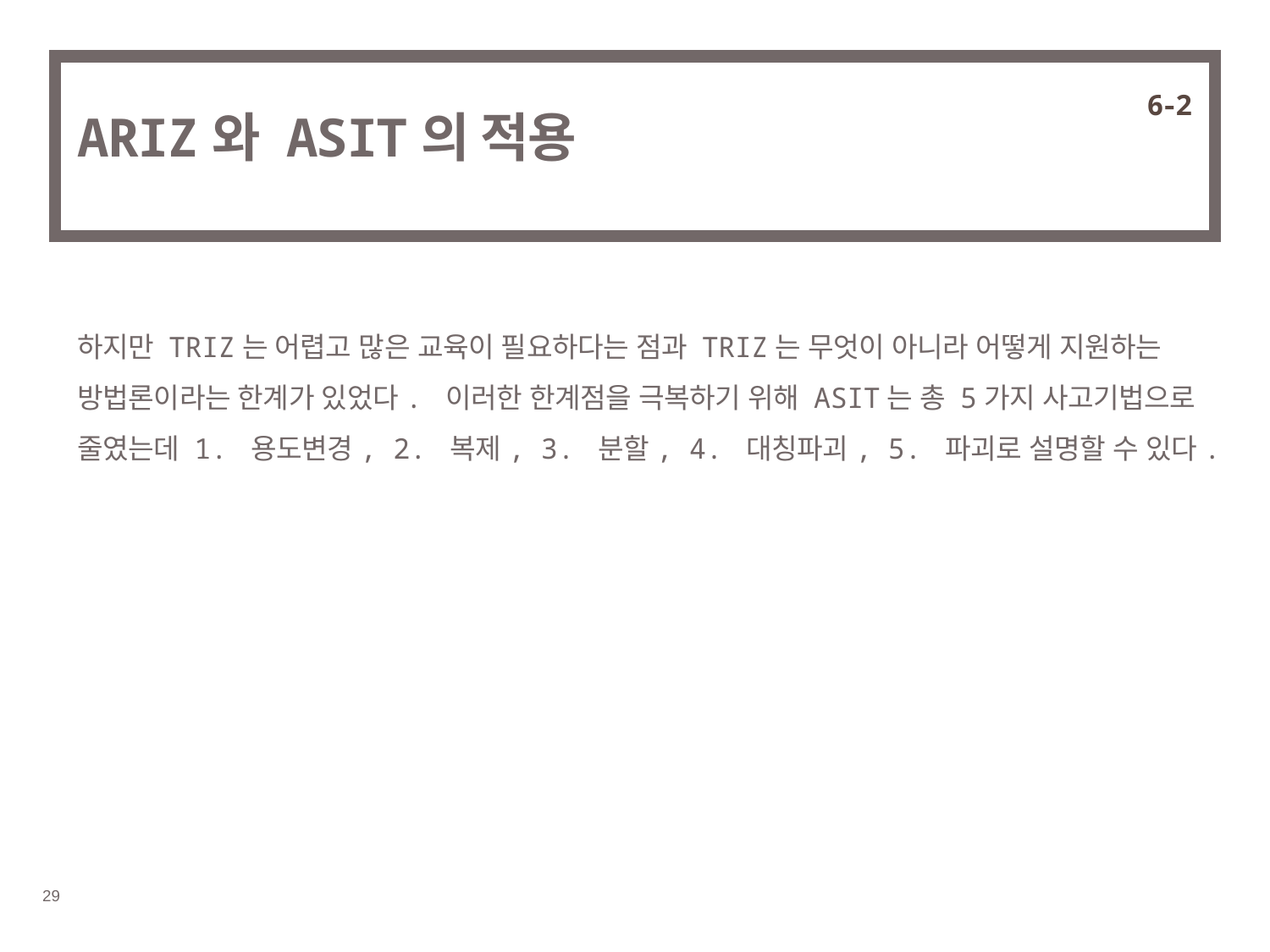

6-2

# ARIZ와 ASIT의 적용
하지만 TRIZ는 어렵고 많은 교육이 필요하다는 점과 TRIZ는 무엇이 아니라 어떻게 지원하는 방법론이라는 한계가 있었다. 이러한 한계점을 극복하기 위해 ASIT는 총 5가지 사고기법으로 줄였는데 1. 용도변경, 2. 복제, 3. 분할, 4. 대칭파괴, 5. 파괴로 설명할 수 있다.